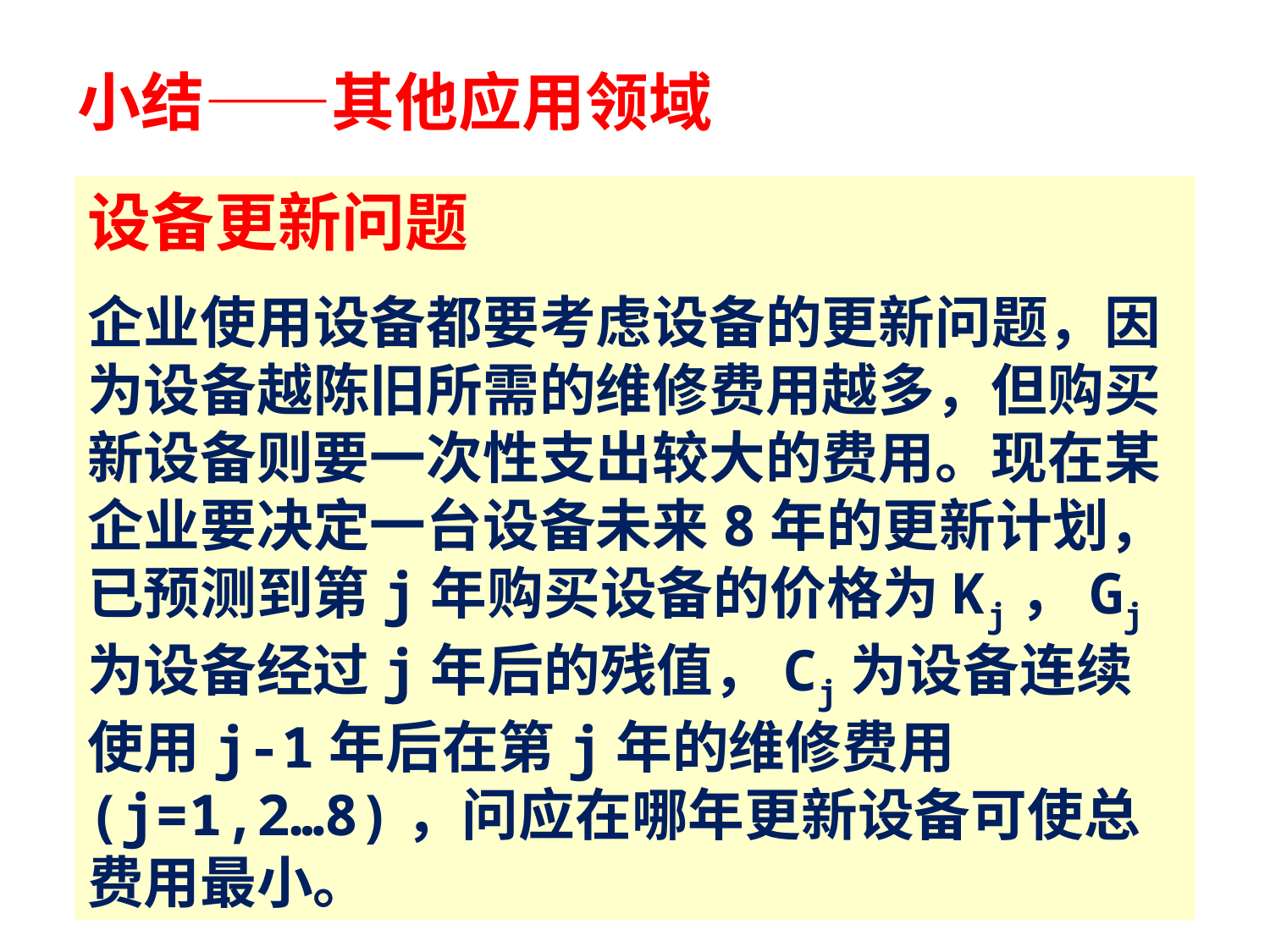

小结——其他应用领域
设备更新问题
企业使用设备都要考虑设备的更新问题，因为设备越陈旧所需的维修费用越多，但购买新设备则要一次性支出较大的费用。现在某企业要决定一台设备未来8年的更新计划，已预测到第j年购买设备的价格为Kj，Gj为设备经过j年后的残值，Cj为设备连续使用j-1年后在第j年的维修费用(j=1,2…8)，问应在哪年更新设备可使总费用最小。